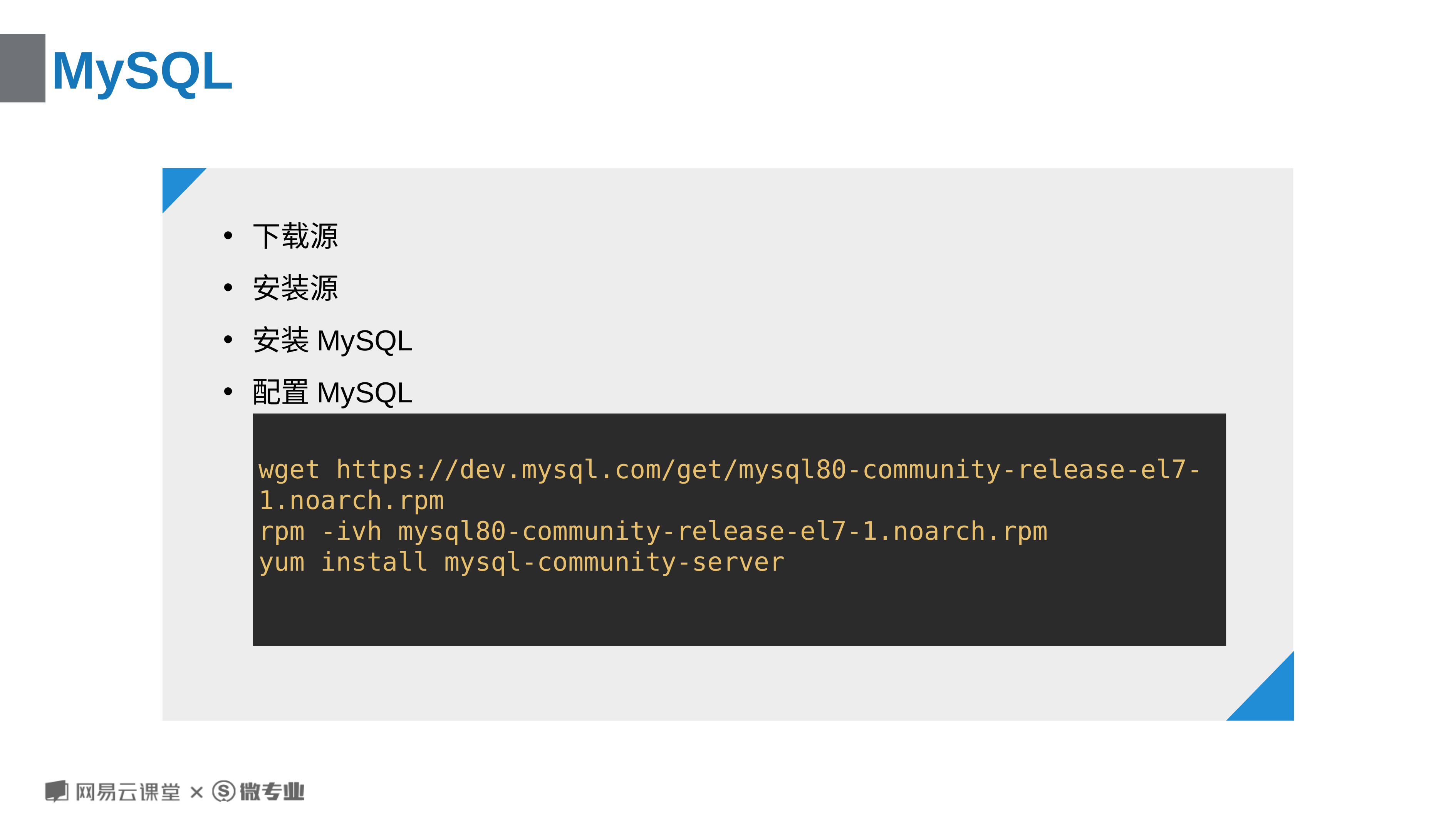

# MySQL

下载源
安装源
安装MySQL
配置MySQL
wget https://dev.mysql.com/get/mysql80-community-release-el7-1.noarch.rpm
rpm -ivh mysql80-community-release-el7-1.noarch.rpm
yum install mysql-community-server